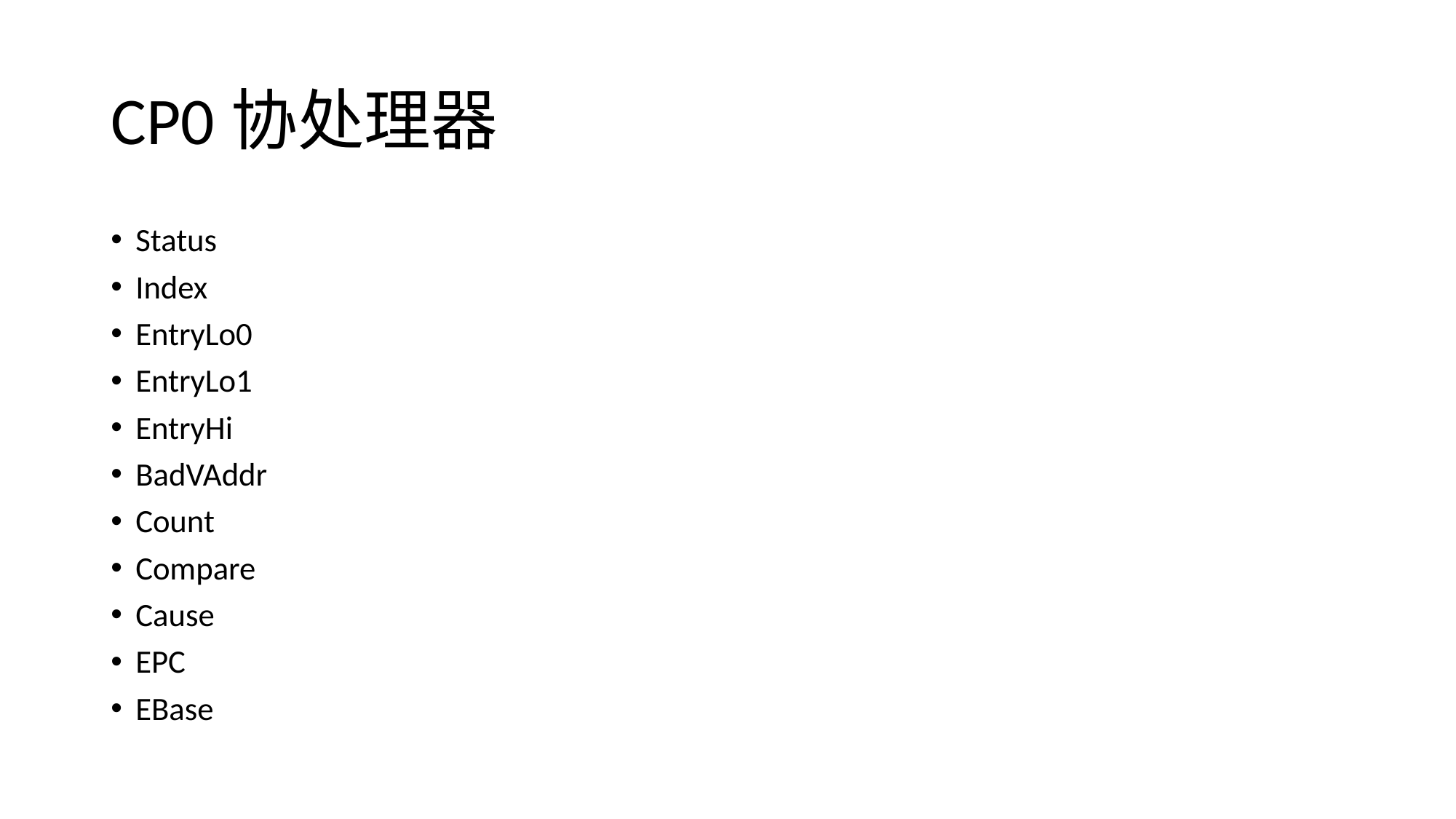

# CP0协处理器
Status
Index
EntryLo0
EntryLo1
EntryHi
BadVAddr
Count
Compare
Cause
EPC
EBase